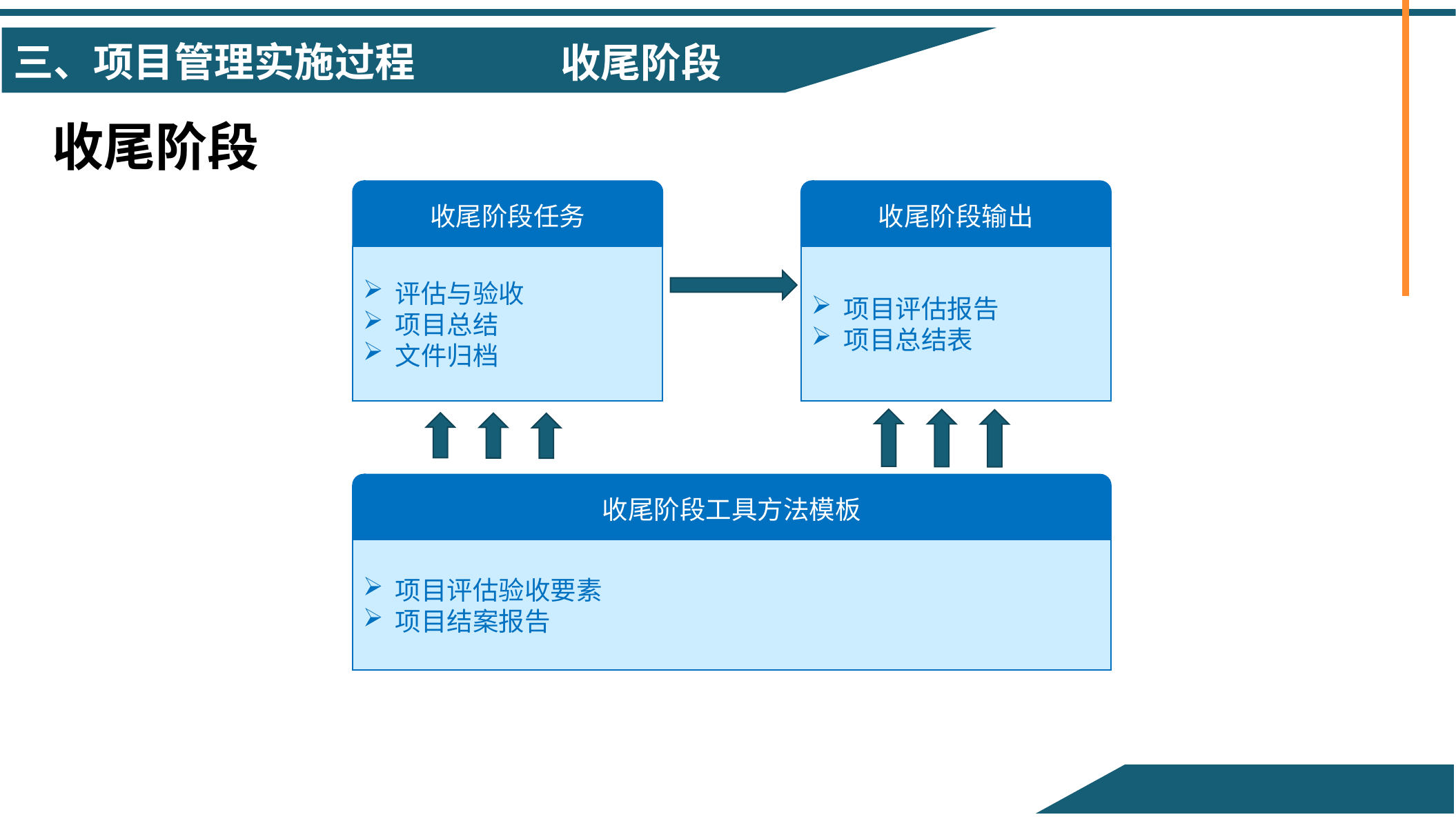

收尾阶段
收尾阶段
收尾阶段任务
收尾阶段输出
项目评估报告
项目总结表
评估与验收
项目总结
文件归档

收尾阶段工具方法模板
项目评估验收要素
项目结案报告